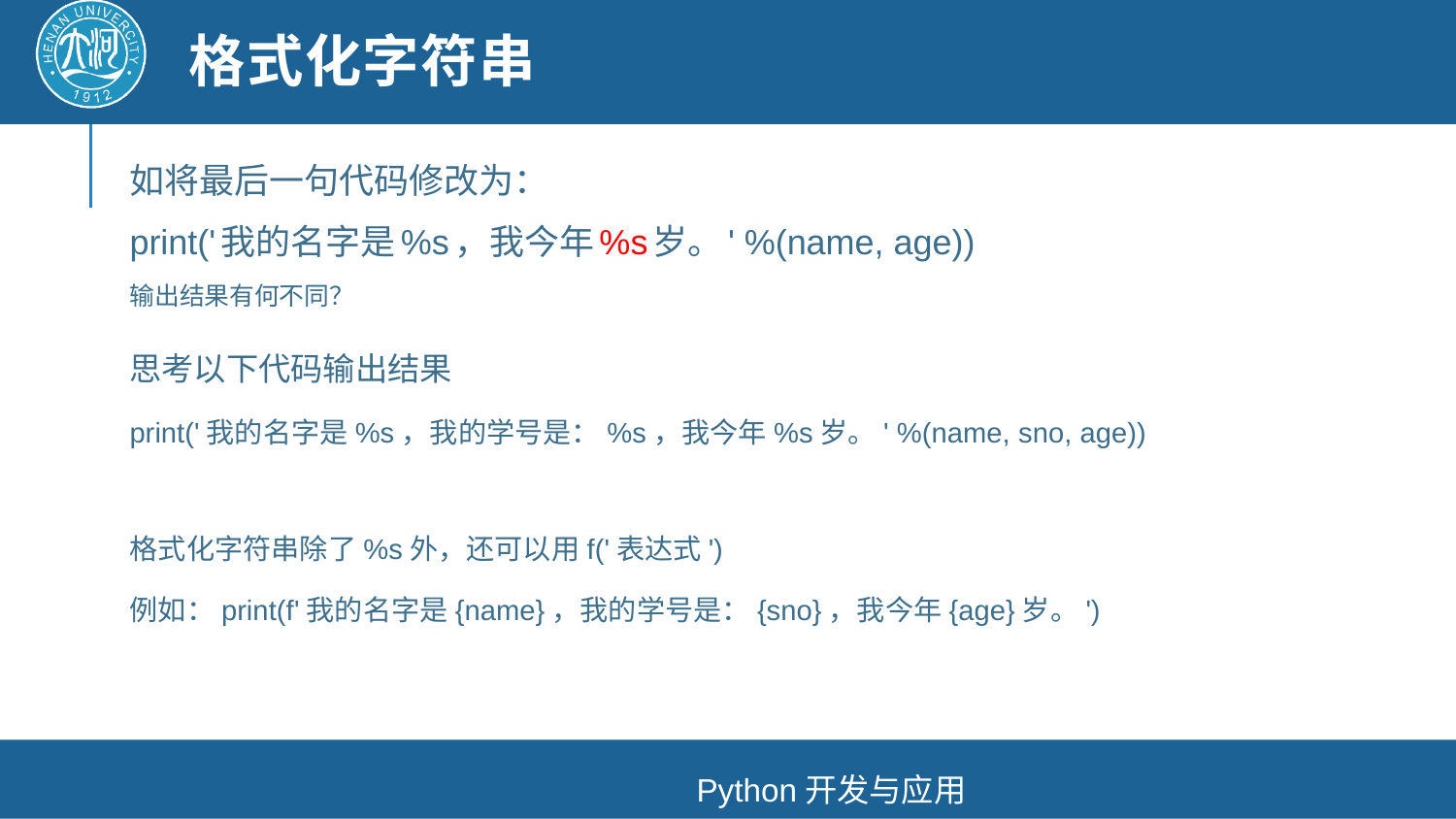

# 格式化字符串
如将最后一句代码修改为：
print('我的名字是%s，我今年%s岁。' %(name, age))
输出结果有何不同？
思考以下代码输出结果
print('我的名字是%s，我的学号是：%s，我今年%s岁。' %(name, sno, age))
格式化字符串除了%s外，还可以用f('表达式')
例如：print(f'我的名字是{name}，我的学号是：{sno}，我今年{age}岁。')

Python开发与应用
31